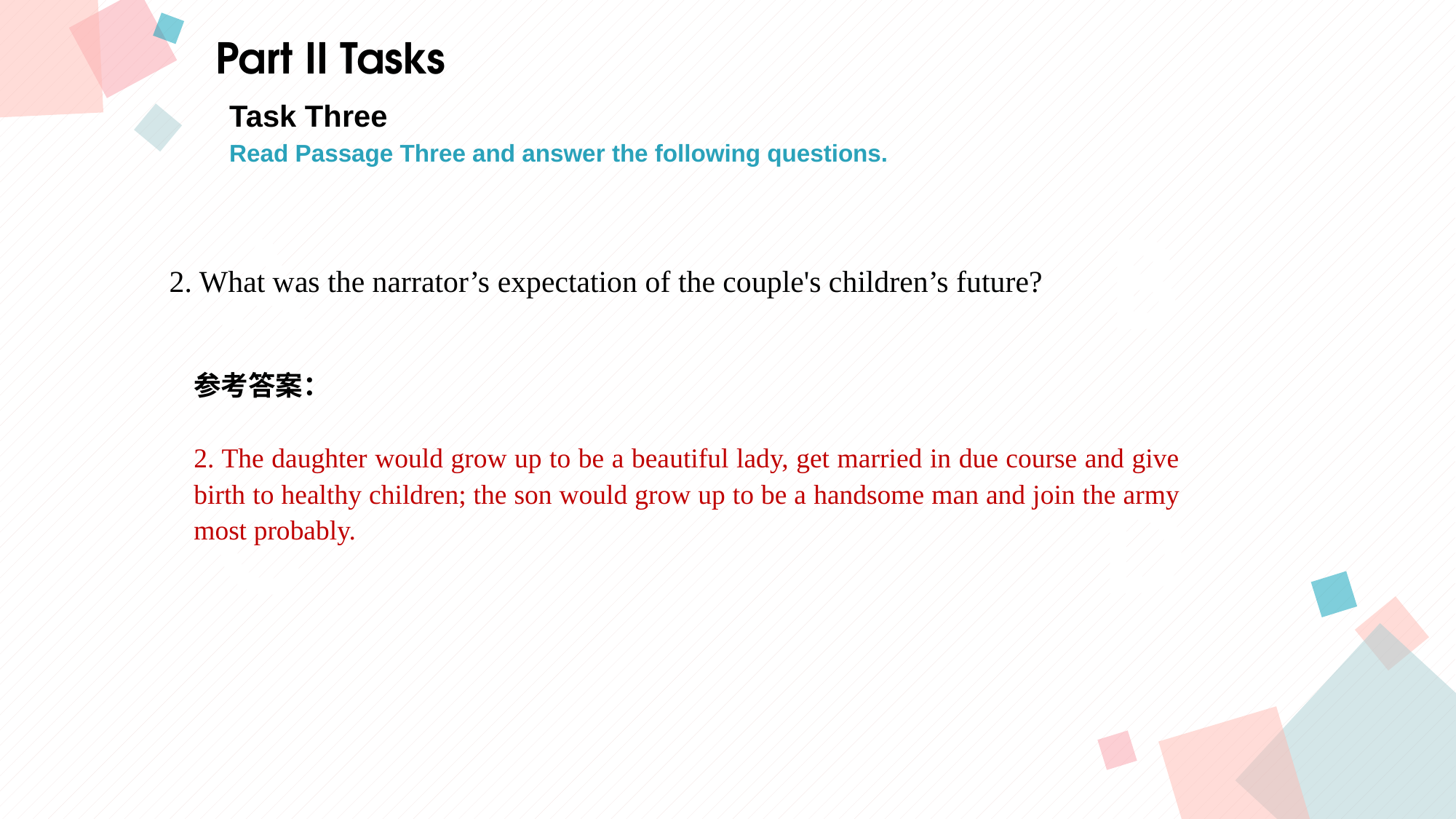

Part II Tasks
Task Three

Read Passage Three and answer the following questions.
A
B
     2. What was the narrator’s expectation of the couple's children’s future?
参考答案：

2. The daughter would grow up to be a beautiful lady, get married in due course and give birth to healthy children; the son would grow up to be a handsome man and join the army most probably.
C
D